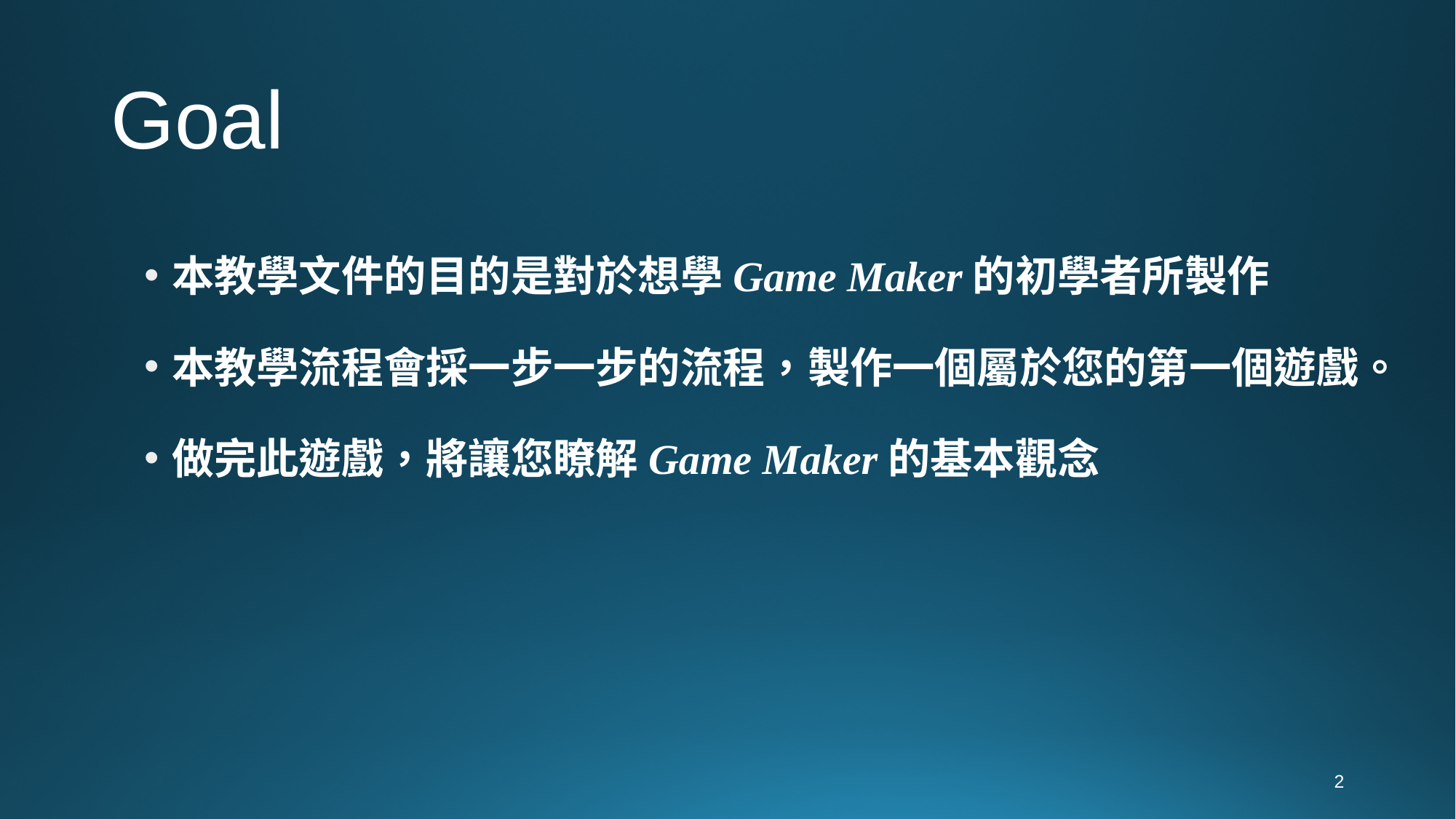

# Goal
本教學文件的目的是對於想學Game Maker的初學者所製作
本教學流程會採一步一步的流程，製作一個屬於您的第一個遊戲。
做完此遊戲，將讓您瞭解Game Maker的基本觀念
2